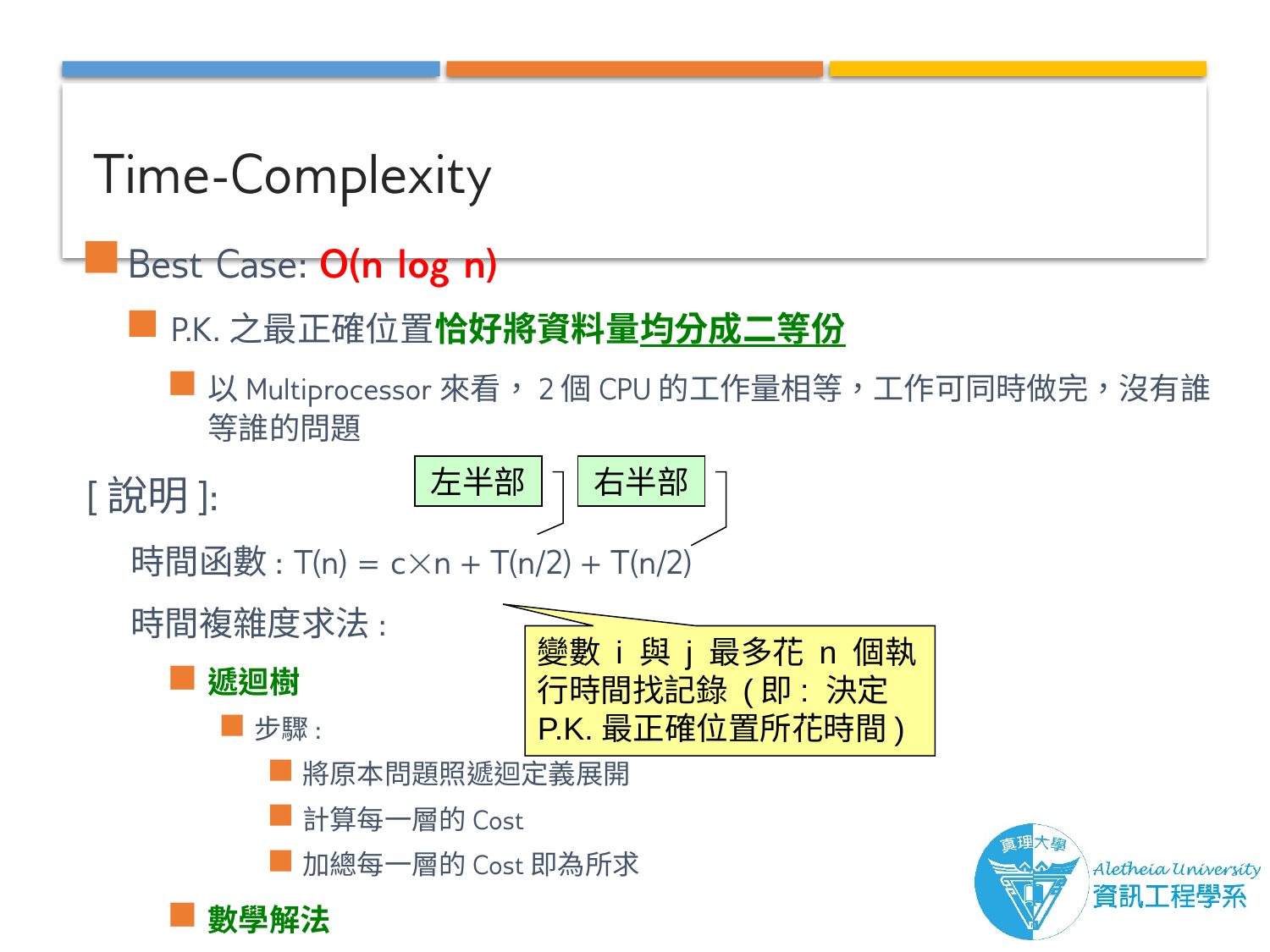

# Time-Complexity
Best Case: O(n log n)
P.K.之最正確位置恰好將資料量均分成二等份
以Multiprocessor來看，2個CPU的工作量相等，工作可同時做完，沒有誰等誰的問題
[說明]:
時間函數: T(n) = c×n + T(n/2) + T(n/2)
時間複雜度求法:
遞迴樹
步驟:
將原本問題照遞迴定義展開
計算每一層的Cost
加總每一層的Cost即為所求
數學解法

左半部
右半部
變數 i 與 j 最多花 n 個執行時間找記錄 (即: 決定P.K.最正確位置所花時間)